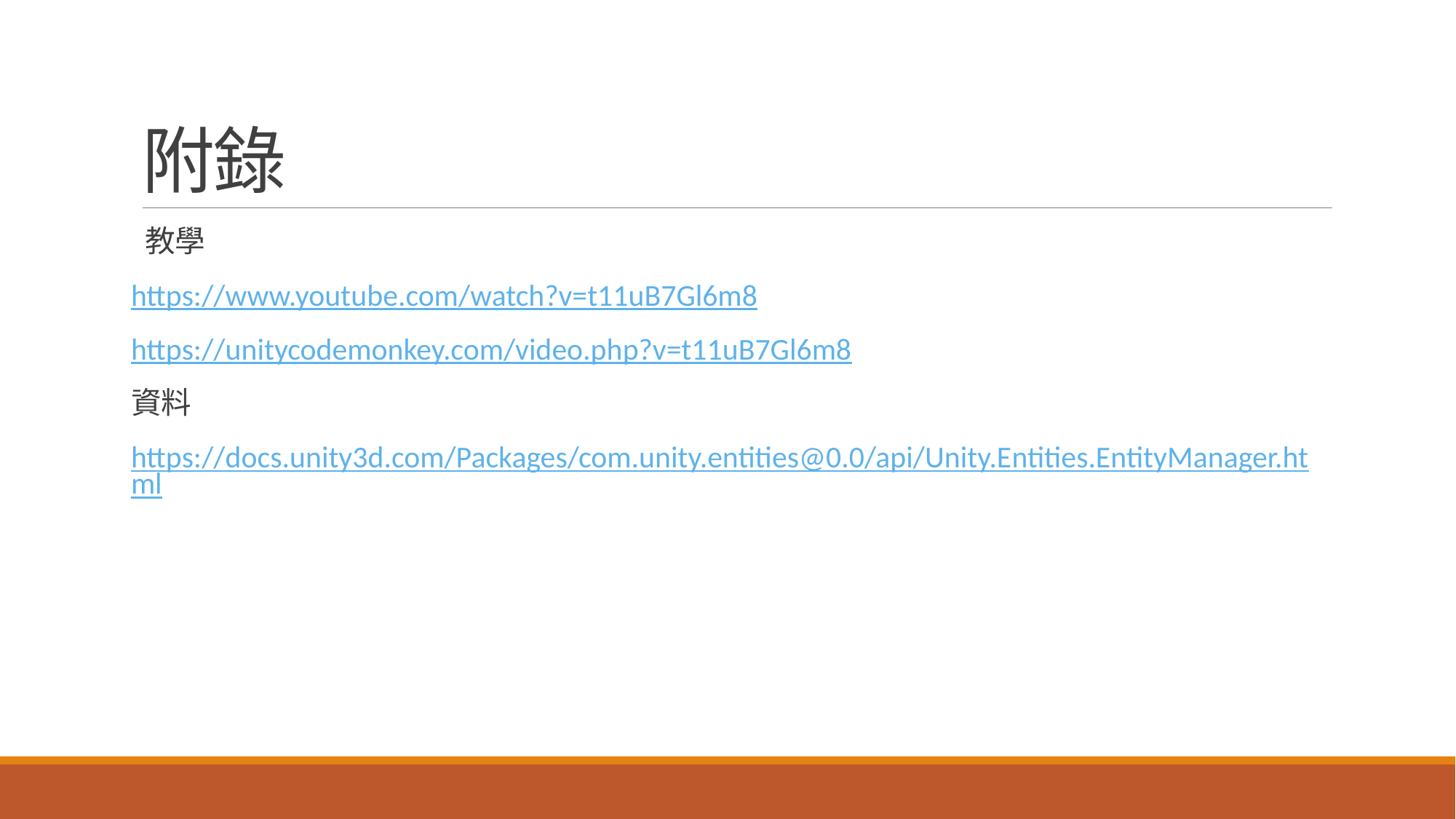

# 附錄
 教學
https://www.youtube.com/watch?v=t11uB7Gl6m8
https://unitycodemonkey.com/video.php?v=t11uB7Gl6m8
資料
https://docs.unity3d.com/Packages/com.unity.entities@0.0/api/Unity.Entities.EntityManager.html